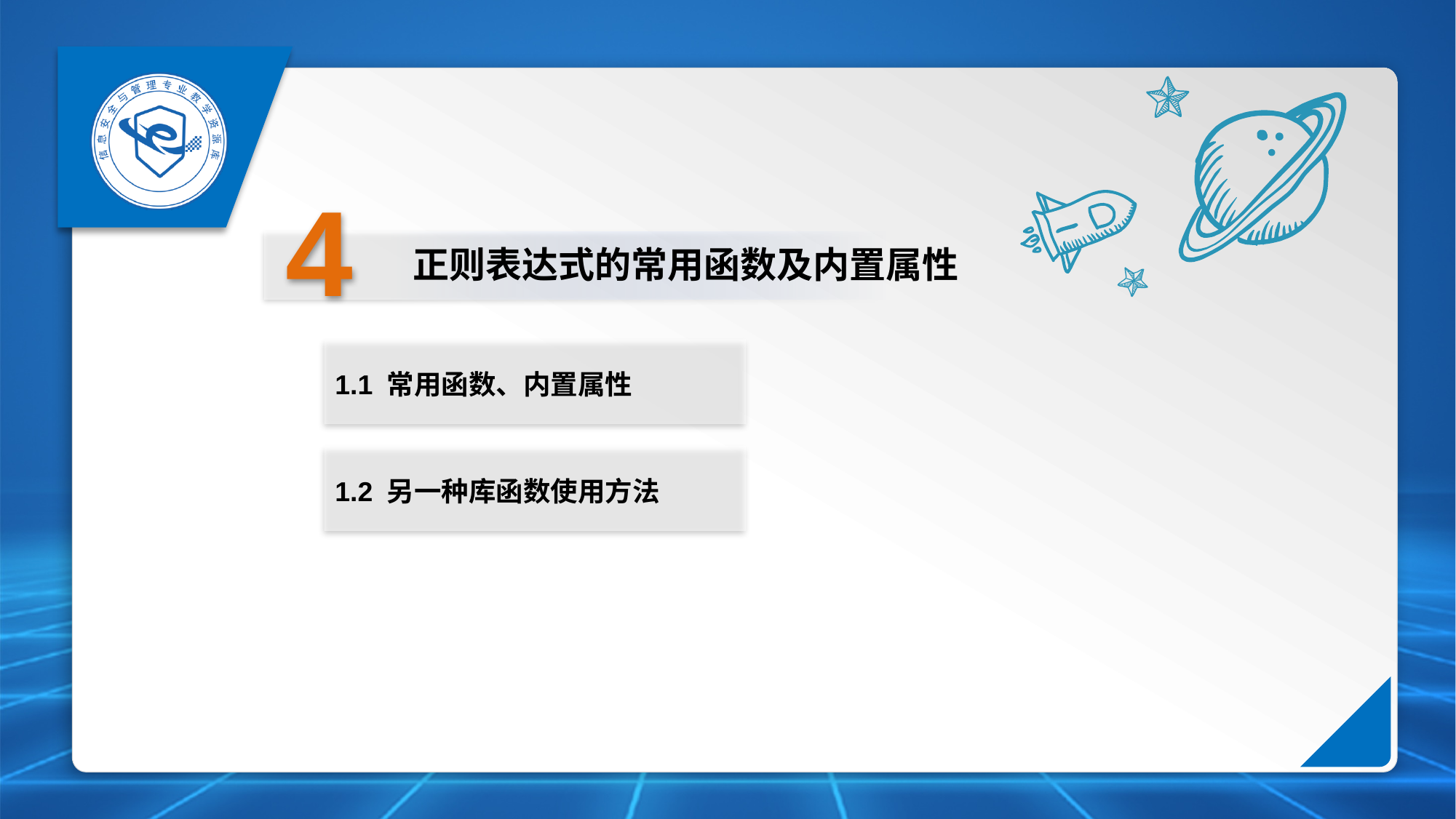

4

正则表达式的常用函数及内置属性

1.1 常用函数、内置属性

1.2 另一种库函数使用方法